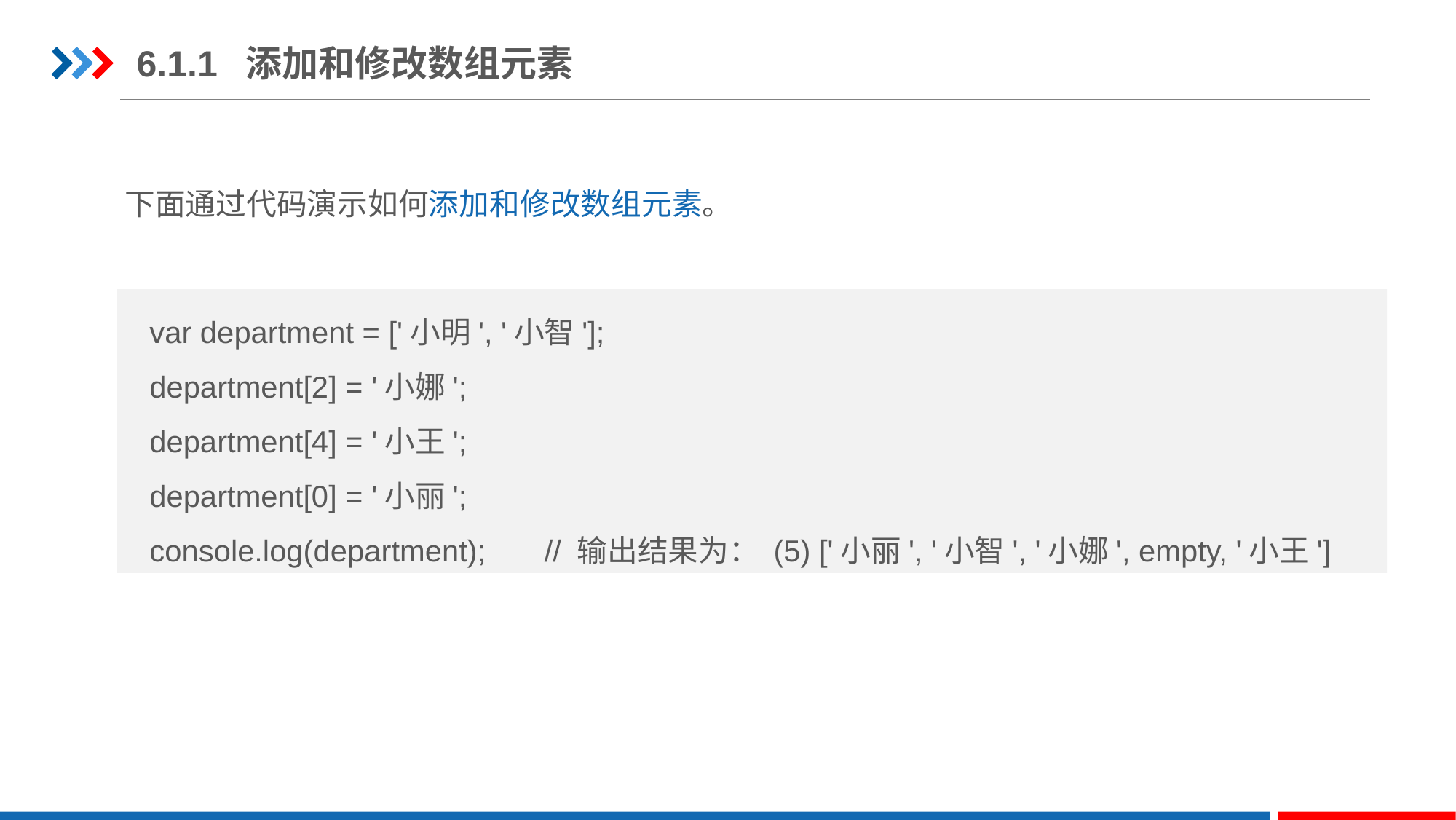

6.1.1	添加和修改数组元素
下面通过代码演示如何添加和修改数组元素。
var department = ['小明', '小智'];
department[2] = '小娜';
department[4] = '小王';
department[0] = '小丽';
console.log(department);       // 输出结果为： (5) ['小丽', '小智', '小娜', empty, '小王']